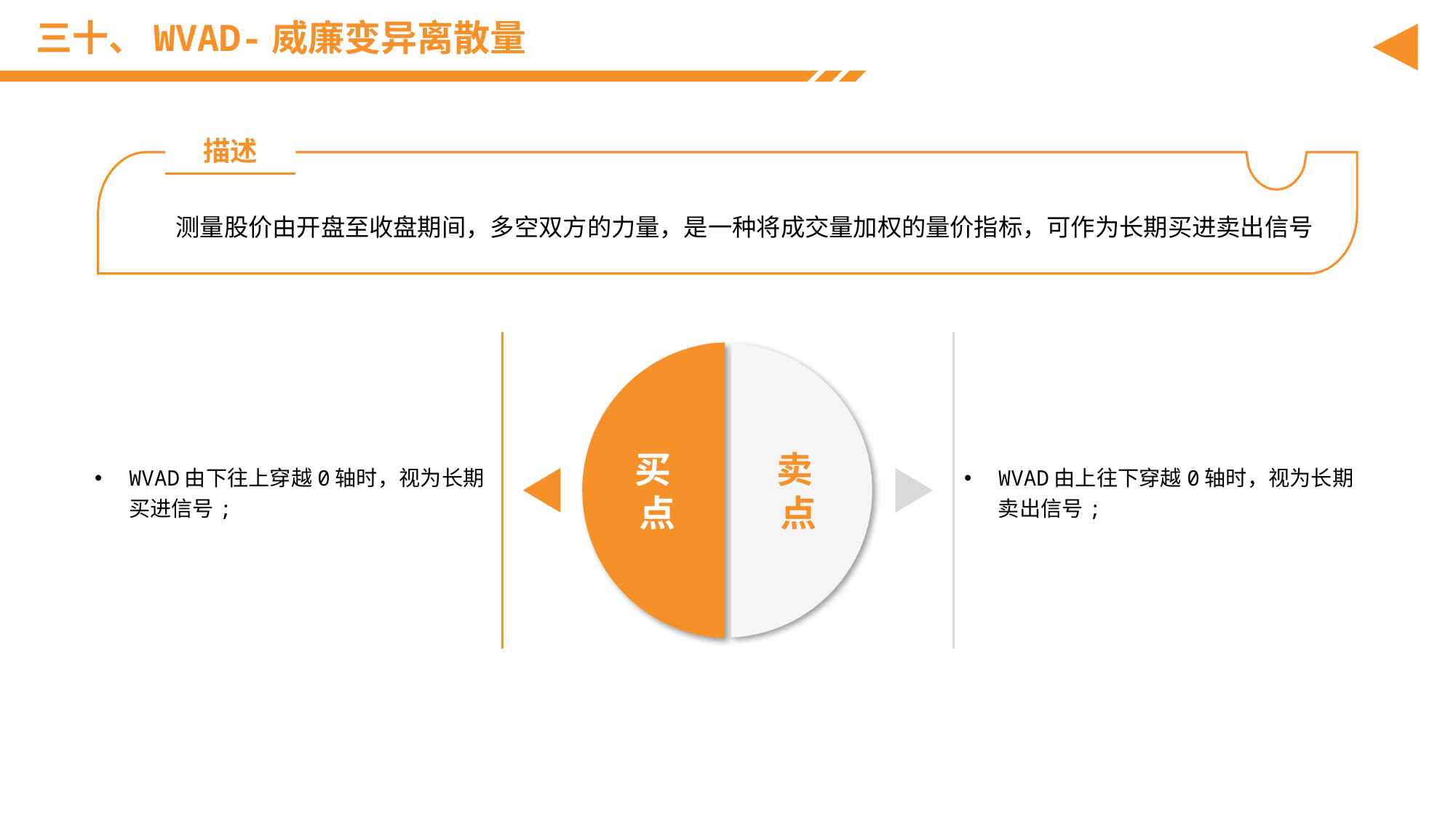

# 三十、WVAD-威廉变异离散量

描述

测量股价由开盘至收盘期间，多空双方的力量，是一种将成交量加权的量价指标，可作为长期买进卖出信号
WVAD由下往上穿越0轴时，视为长期买进信号;
WVAD由上往下穿越0轴时，视为长期卖出信号;

买
点
卖
点